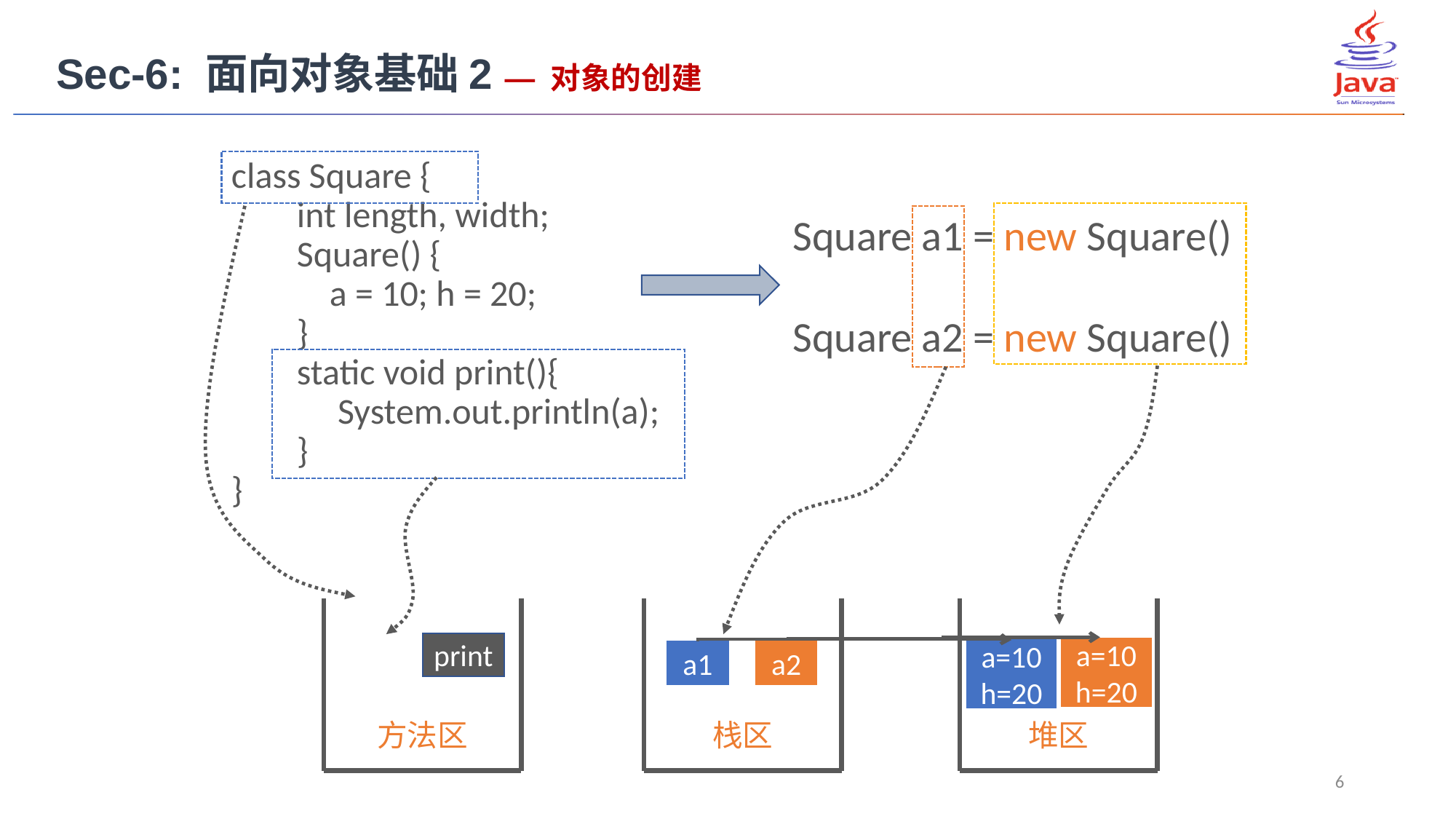

Sec-6: 面向对象基础2 — 对象的创建

class Square {
        int length, width;
        Square() {
            a = 10; h = 20;
        }
        static void print(){
	        System.out.println(a);
        }
}
Square a1 = new Square()

Square a2 = new Square()

方法区
栈区
堆区
print
a=10
h=20
a=10
h=20
a1
a2
6